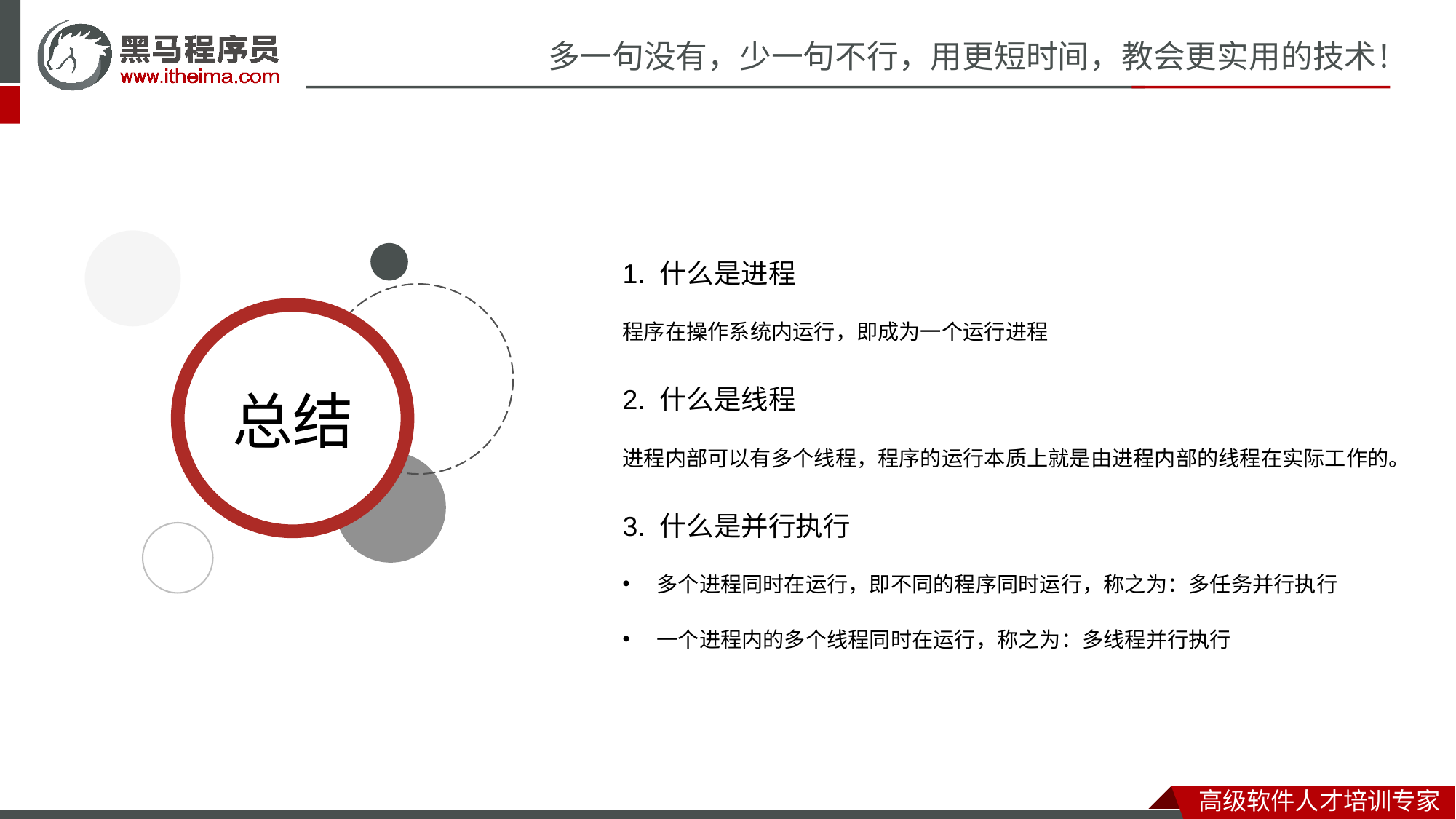

1. 什么是进程
程序在操作系统内运行，即成为一个运行进程
2. 什么是线程
进程内部可以有多个线程，程序的运行本质上就是由进程内部的线程在实际工作的。
3. 什么是并行执行
多个进程同时在运行，即不同的程序同时运行，称之为：多任务并行执行
一个进程内的多个线程同时在运行，称之为：多线程并行执行